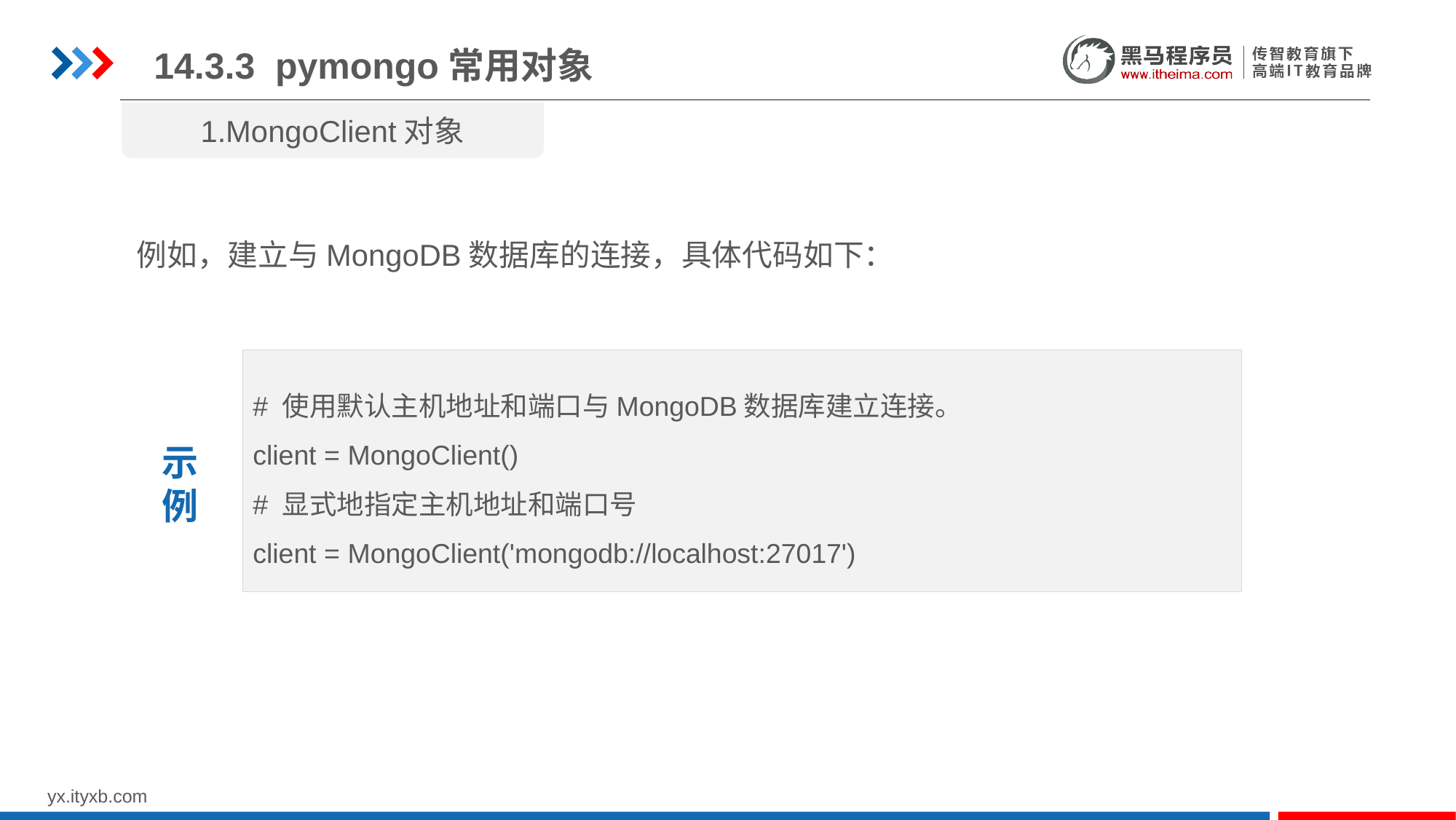

14.3.3  pymongo常用对象

1.MongoClient对象
例如，建立与MongoDB数据库的连接，具体代码如下：
# 使用默认主机地址和端口与MongoDB数据库建立连接。
client = MongoClient()
# 显式地指定主机地址和端口号
client = MongoClient('mongodb://localhost:27017')
示
例